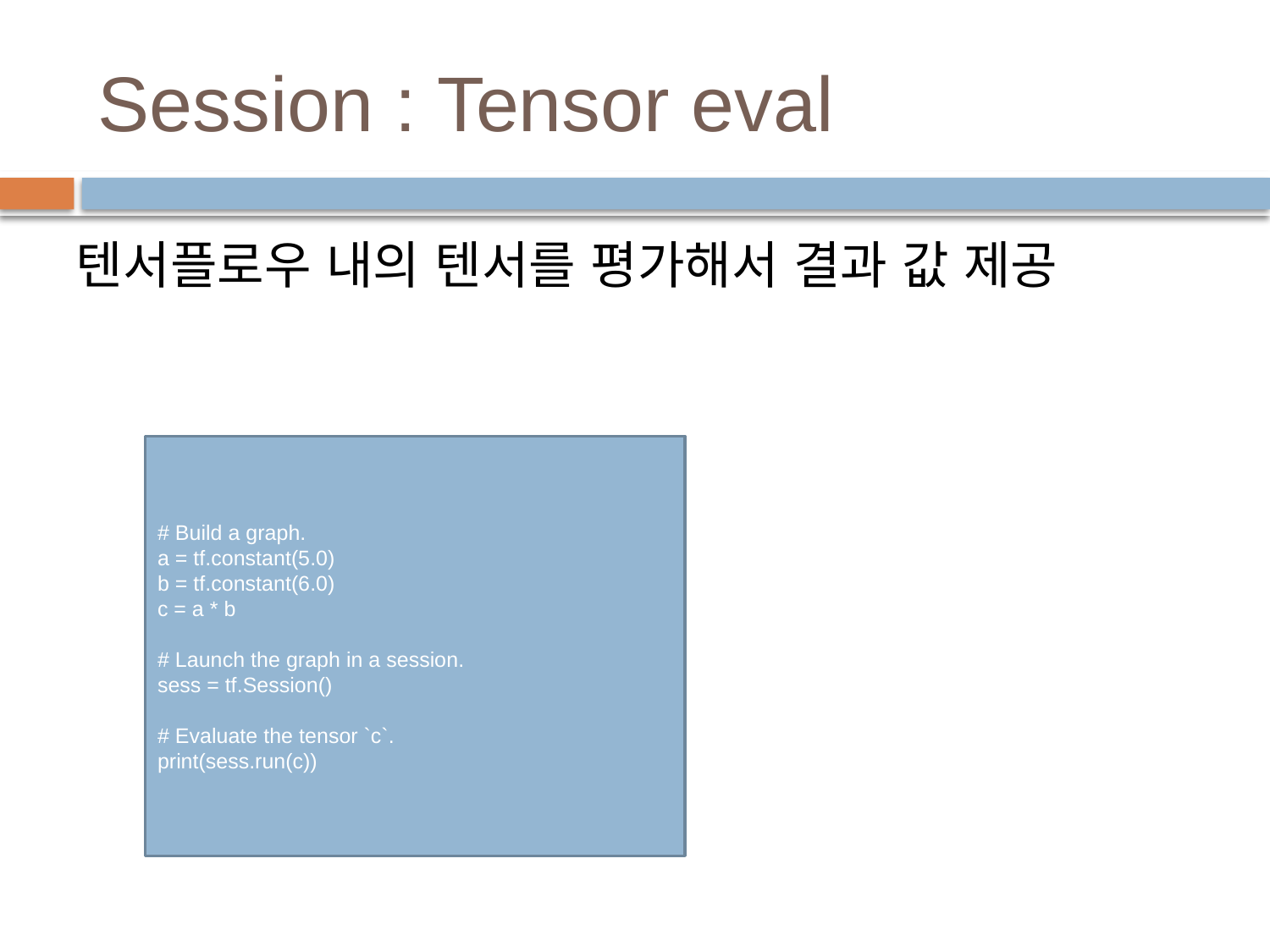

# Session : Tensor eval
텐서플로우 내의 텐서를 평가해서 결과 값 제공
# Build a graph.
a = tf.constant(5.0)
b = tf.constant(6.0)
c = a * b

# Launch the graph in a session.
sess = tf.Session()

# Evaluate the tensor `c`.
print(sess.run(c))